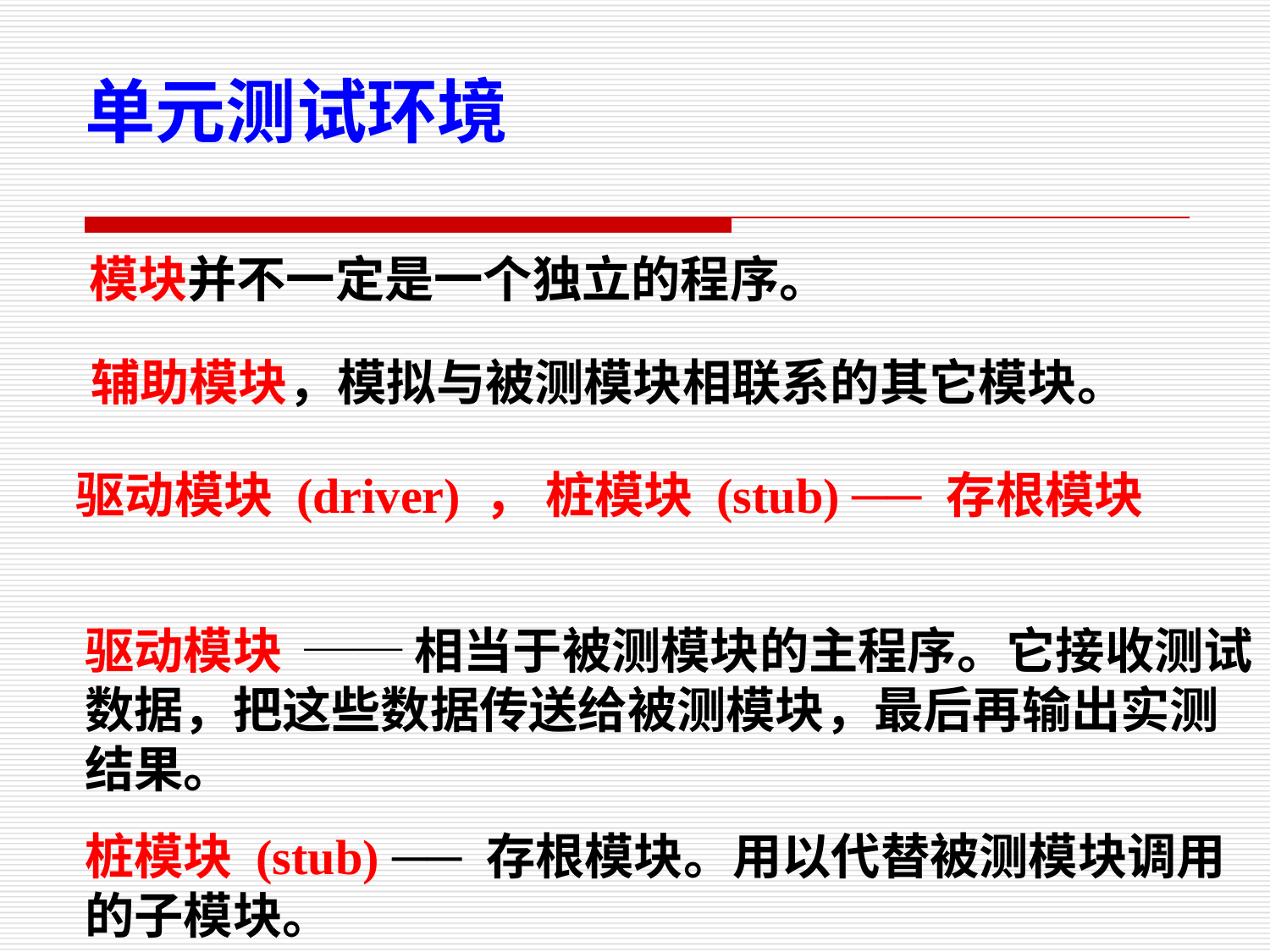

单元测试环境
模块并不一定是一个独立的程序。
辅助模块，模拟与被测模块相联系的其它模块。
驱动模块 (driver) ， 桩模块 (stub) ── 存根模块
驱动模块  ── 相当于被测模块的主程序。它接收测试数据，把这些数据传送给被测模块，最后再输出实测结果。
桩模块 (stub) ── 存根模块。用以代替被测模块调用的子模块。